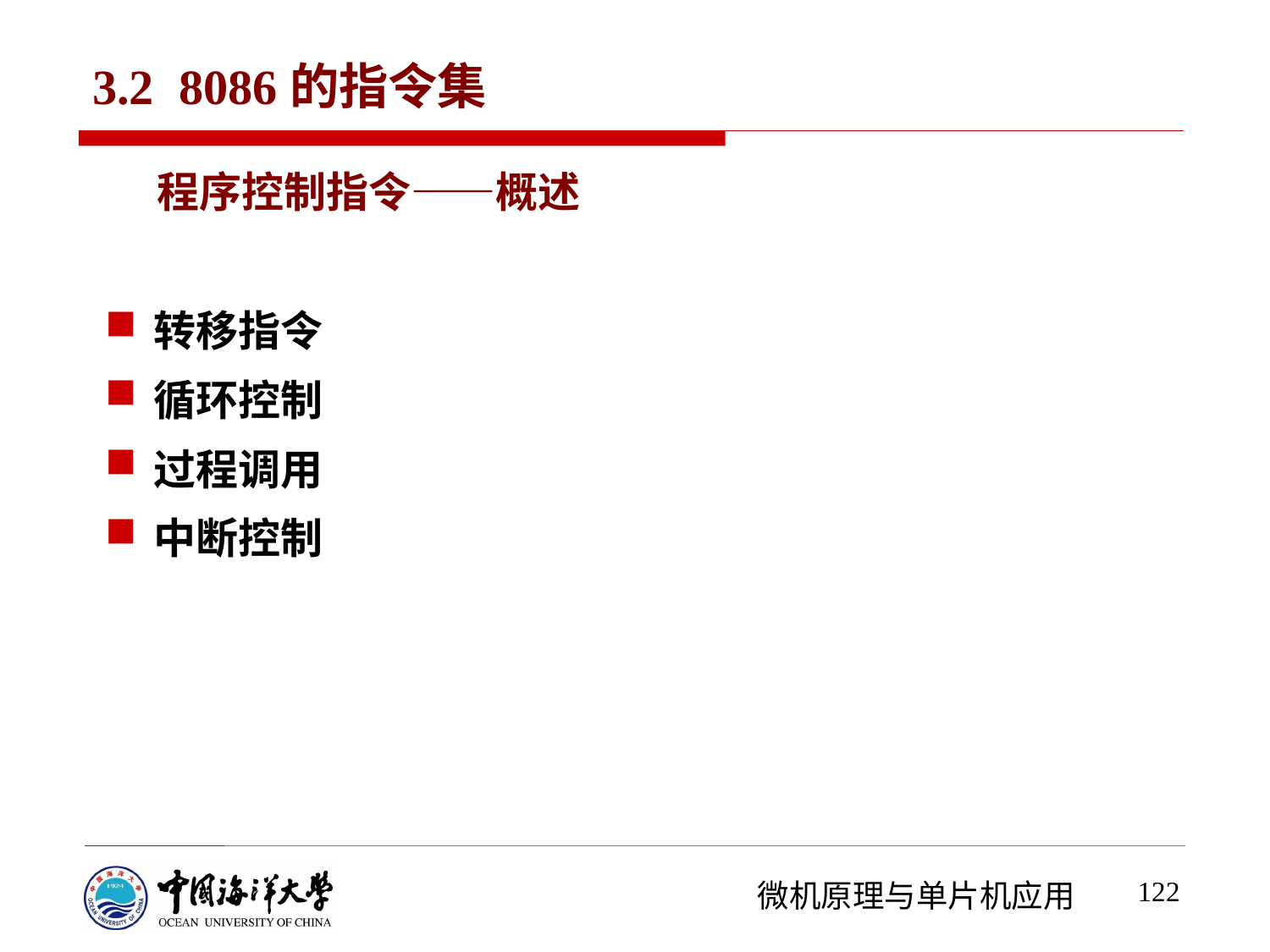

# 3.2  8086的指令集
程序控制指令——概述

转移指令
循环控制
过程调用
中断控制

122